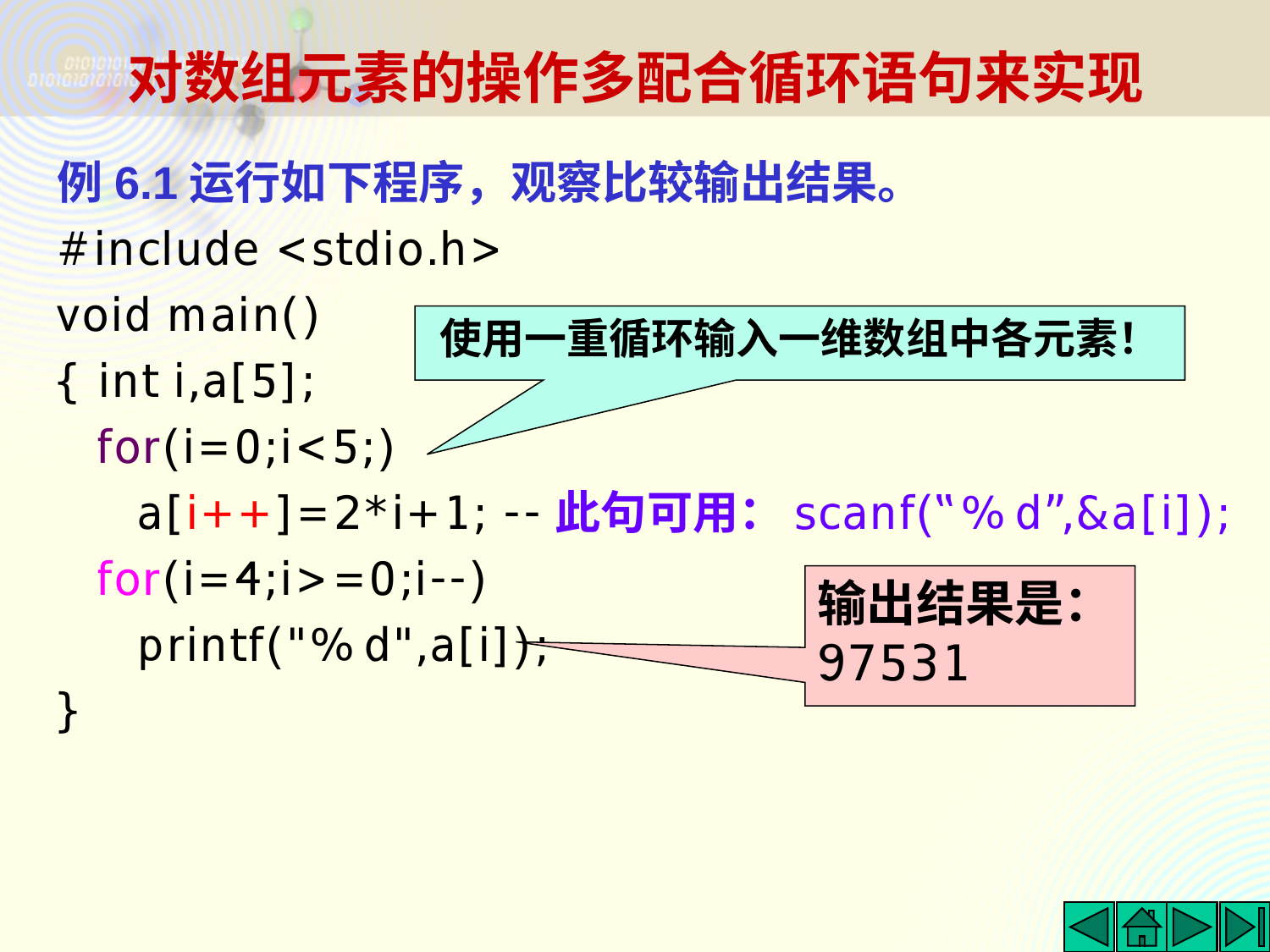

对数组元素的操作多配合循环语句来实现
例6.1运行如下程序，观察比较输出结果。
#include <stdio.h>
void main()
{ int i,a[5];
   for(i=0;i<5;)
      a[i++]=2*i+1; --此句可用：scanf(“%d”,&a[i]);
   for(i=4;i>=0;i--)
      printf("%d",a[i]);
}
使用一重循环输入一维数组中各元素！
输出结果是：97531